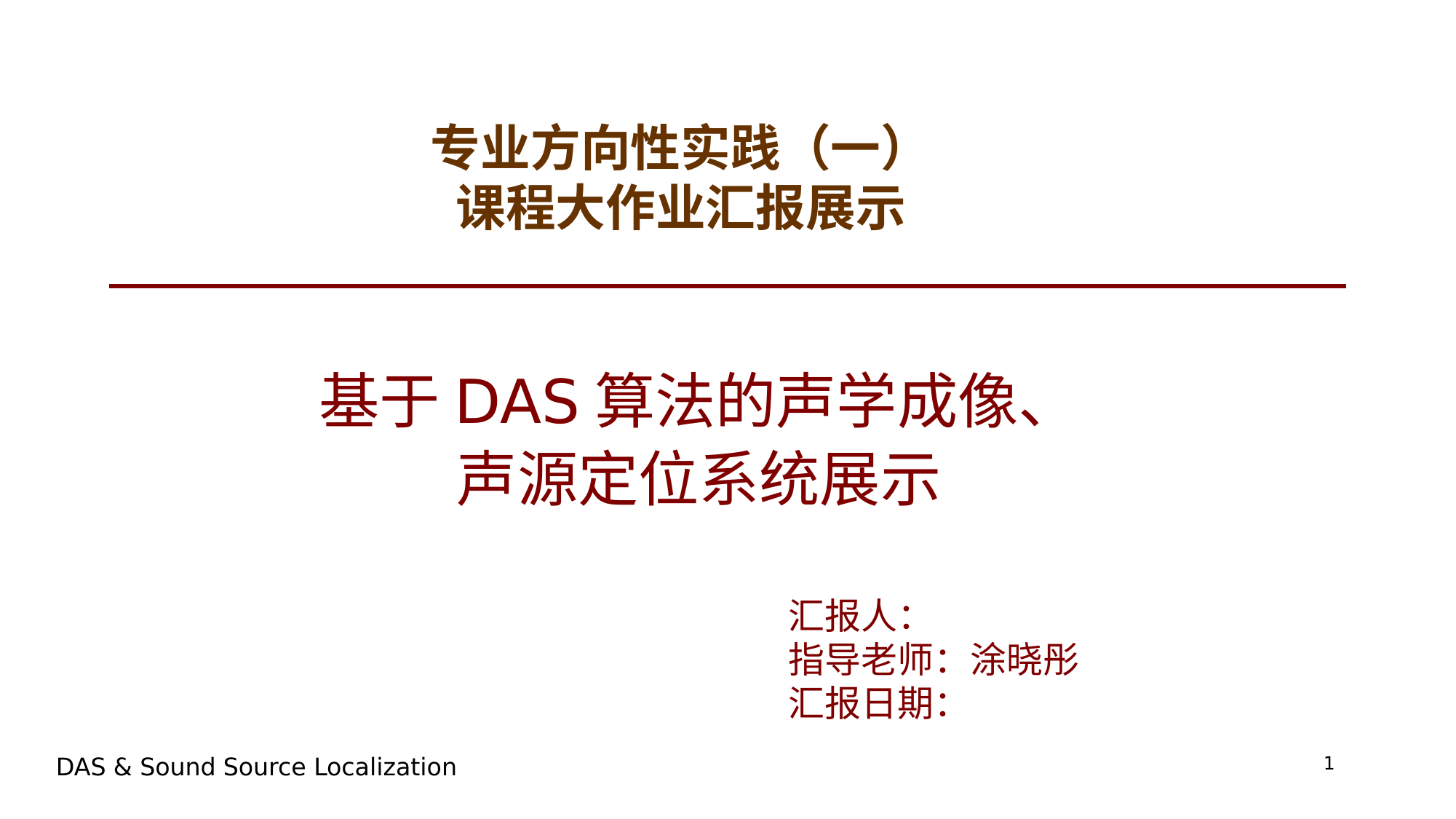

# 专业方向性实践（一） 课程大作业汇报展示
基于DAS算法的声学成像、
声源定位系统展示
汇报人：
指导老师：涂晓彤
汇报日期：
DAS & Sound Source Localization
1